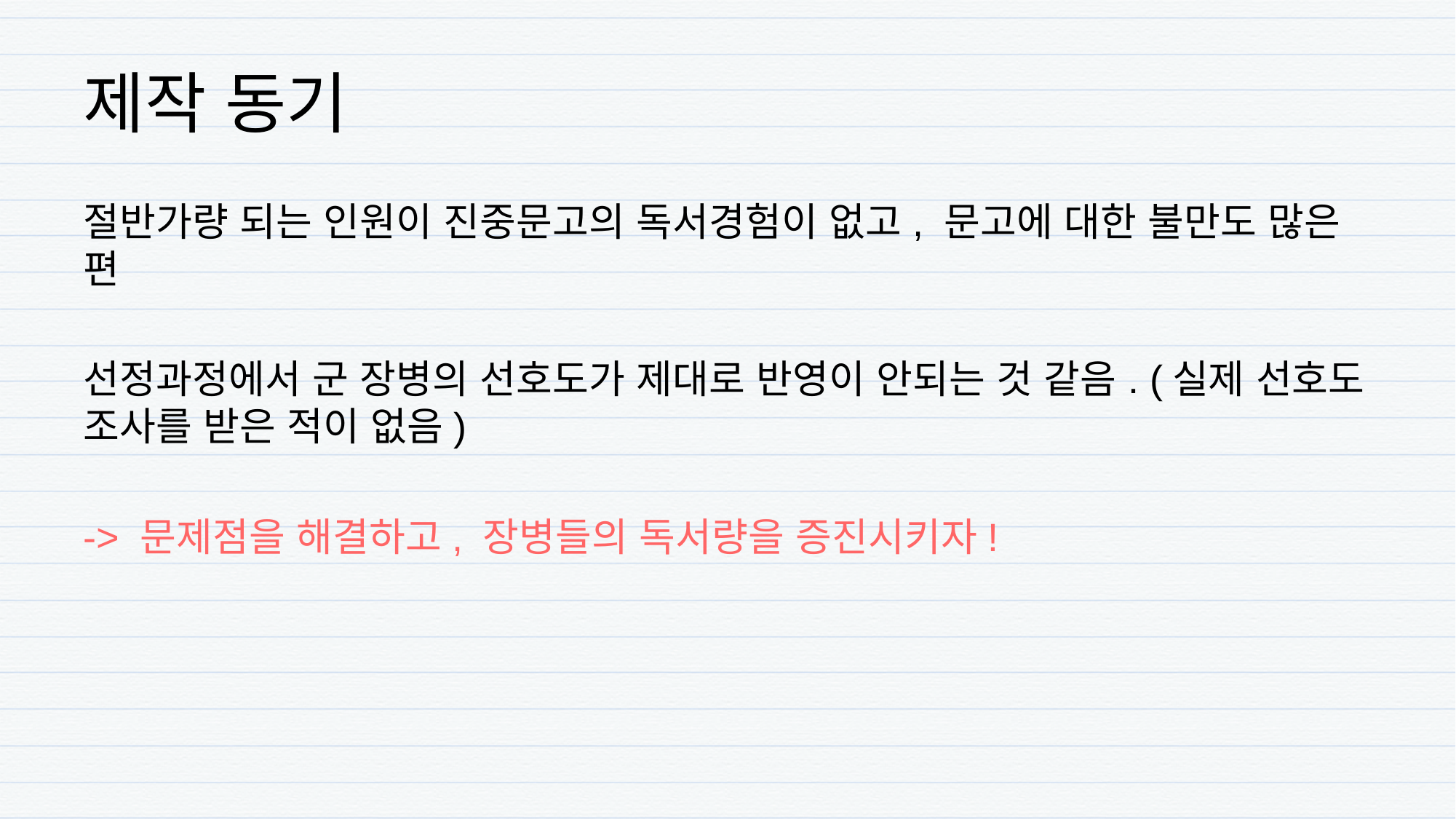

# 제작 동기
절반가량 되는 인원이 진중문고의 독서경험이 없고, 문고에 대한 불만도 많은 편

선정과정에서 군 장병의 선호도가 제대로 반영이 안되는 것 같음. (실제 선호도 조사를 받은 적이 없음)

-> 문제점을 해결하고, 장병들의 독서량을 증진시키자!